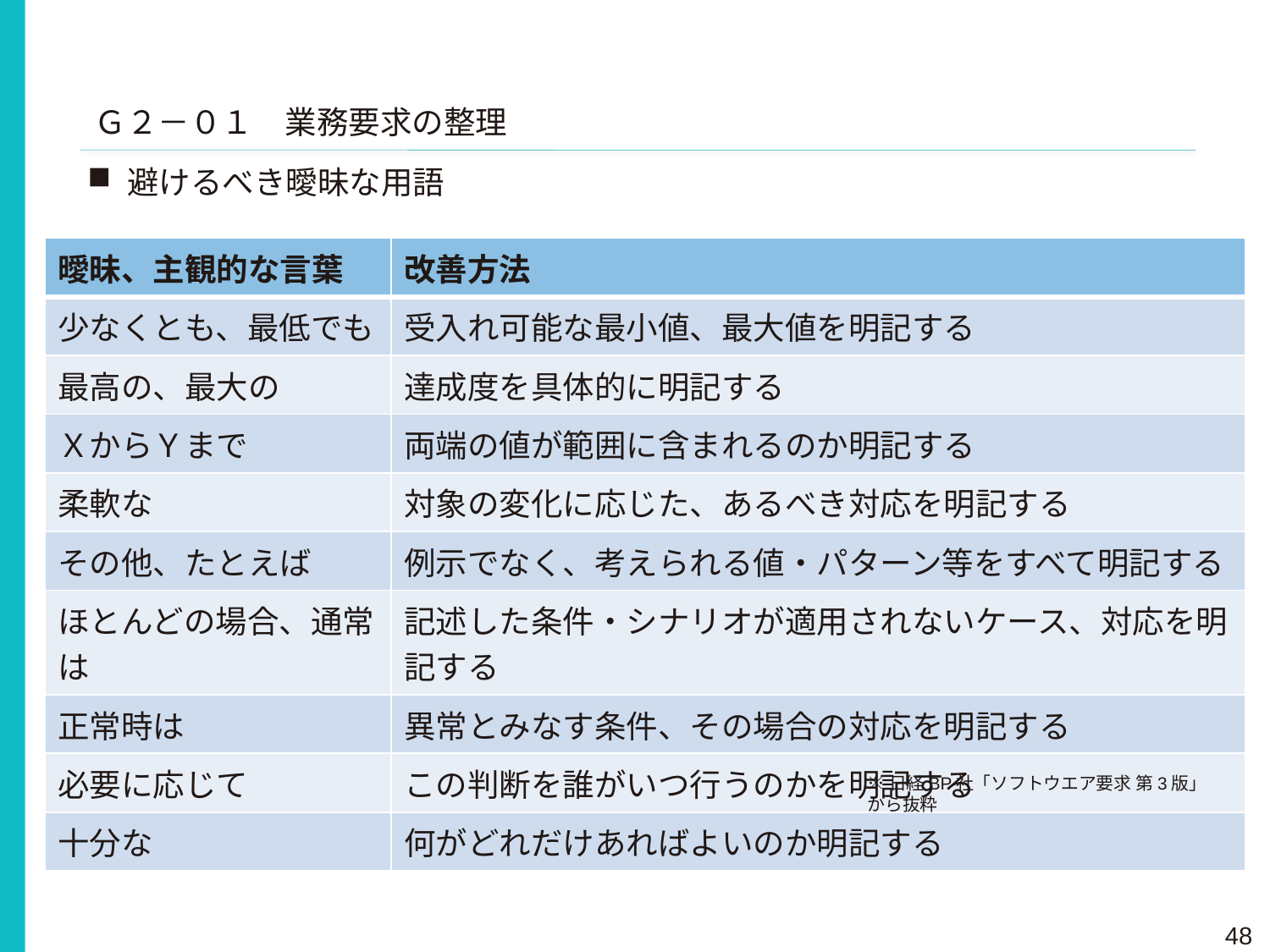

Ｇ２－０１　業務要求の整理
避けるべき曖昧な用語
| 曖昧、主観的な言葉 | 改善方法 |
| --- | --- |
| 少なくとも、最低でも | 受入れ可能な最小値、最大値を明記する |
| 最高の、最大の | 達成度を具体的に明記する |
| ＸからＹまで | 両端の値が範囲に含まれるのか明記する |
| 柔軟な | 対象の変化に応じた、あるべき対応を明記する |
| その他、たとえば | 例示でなく、考えられる値・パターン等をすべて明記する |
| ほとんどの場合、通常は | 記述した条件・シナリオが適用されないケース、対応を明記する |
| 正常時は | 異常とみなす条件、その場合の対応を明記する |
| 必要に応じて | この判断を誰がいつ行うのかを明記する |
| 十分な | 何がどれだけあればよいのか明記する |
※日経BP社「ソフトウエア要求 第3版」から抜粋
48